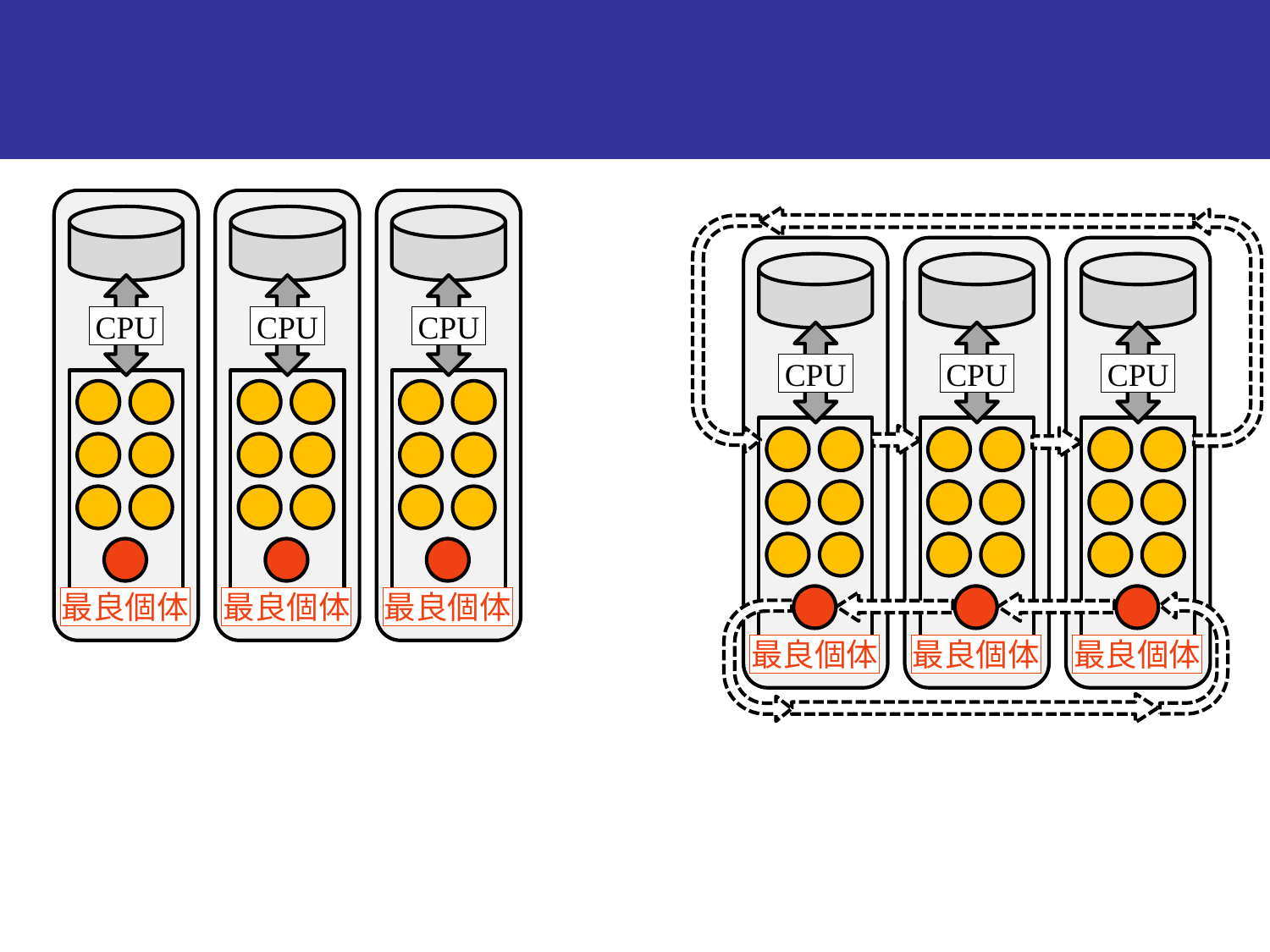

CPU

最良個体

CPU

最良個体

CPU

最良個体

CPU

最良個体

CPU

最良個体

CPU

最良個体